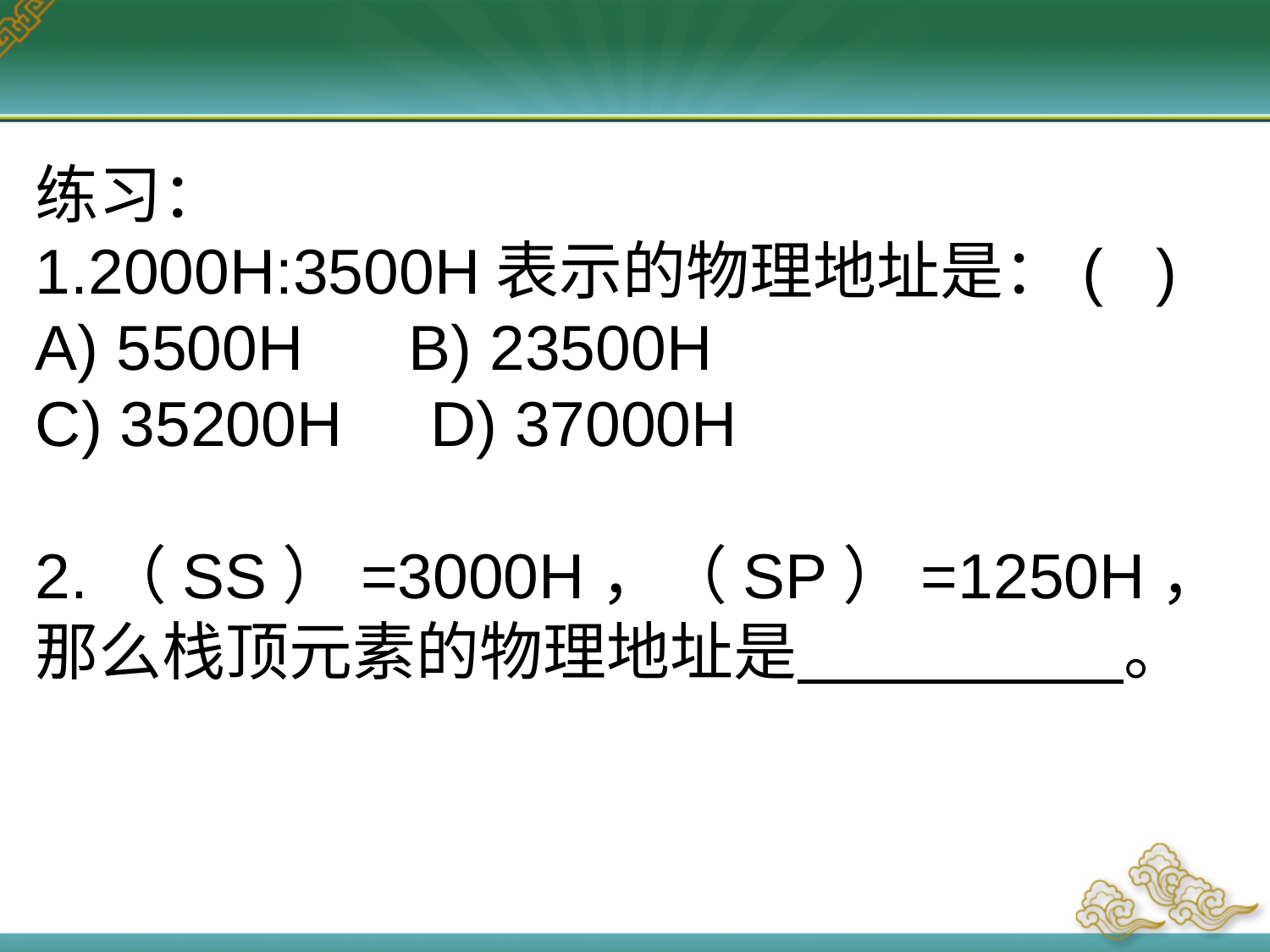

练习：
1.2000H:3500H表示的物理地址是：(   )
A) 5500H      B) 23500H
C) 35200H     D) 37000H

2.（SS）=3000H，（SP）=1250H，那么栈顶元素的物理地址是                       。